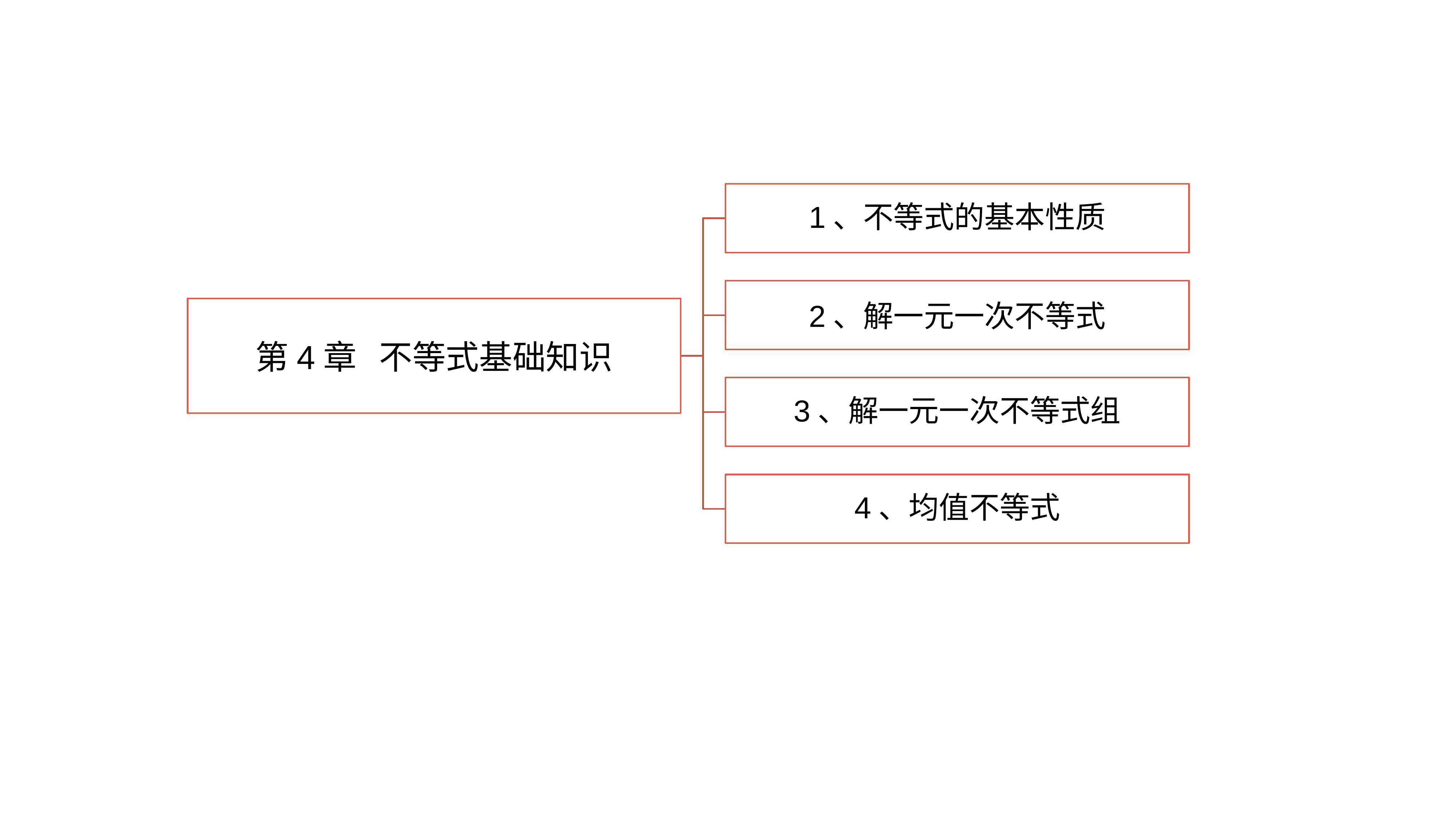

第4章   不等式基础知识
1、不等式的基本性质
2、解一元一次不等式
3、解一元一次不等式组
4、均值不等式